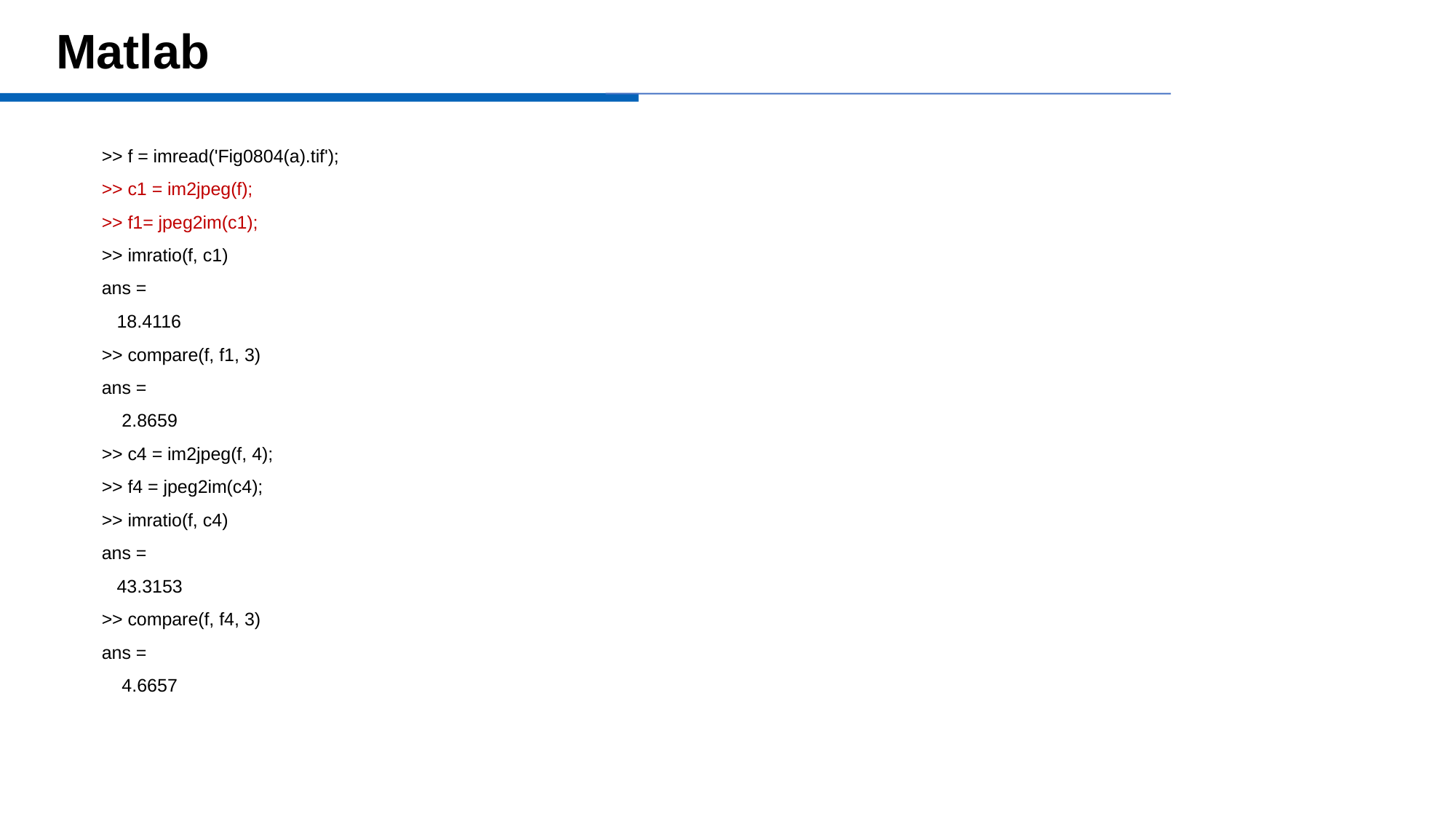

# Matlab
>> f = imread('Fig0804(a).tif');
>> c1 = im2jpeg(f);
>> f1= jpeg2im(c1);
>> imratio(f, c1)
ans =
   18.4116
>> compare(f, f1, 3)
ans =
    2.8659
>> c4 = im2jpeg(f, 4);
>> f4 = jpeg2im(c4);
>> imratio(f, c4)
ans =
   43.3153
>> compare(f, f4, 3)
ans =
    4.6657
实现JPEG压缩需要使用工具箱中的两个函数：function blkproc和function im2col/function col2im